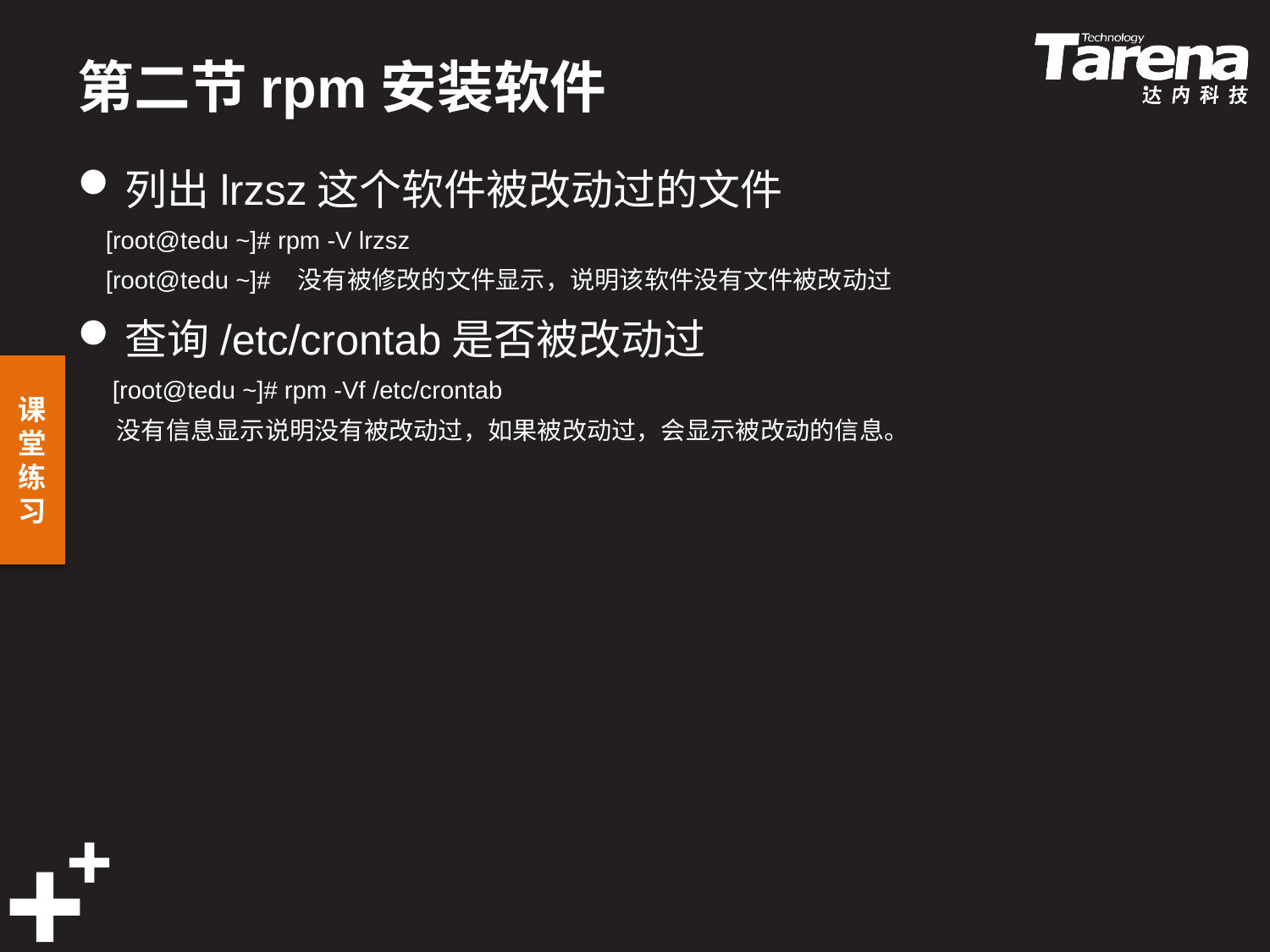

# 第二节rpm安装软件
列出lrzsz这个软件被改动过的文件
    [root@tedu ~]# rpm -V lrzsz
    [root@tedu ~]#   没有被修改的文件显示，说明该软件没有文件被改动过
查询/etc/crontab是否被改动过
     [root@tedu ~]# rpm -Vf /etc/crontab
      没有信息显示说明没有被改动过，如果被改动过，会显示被改动的信息。